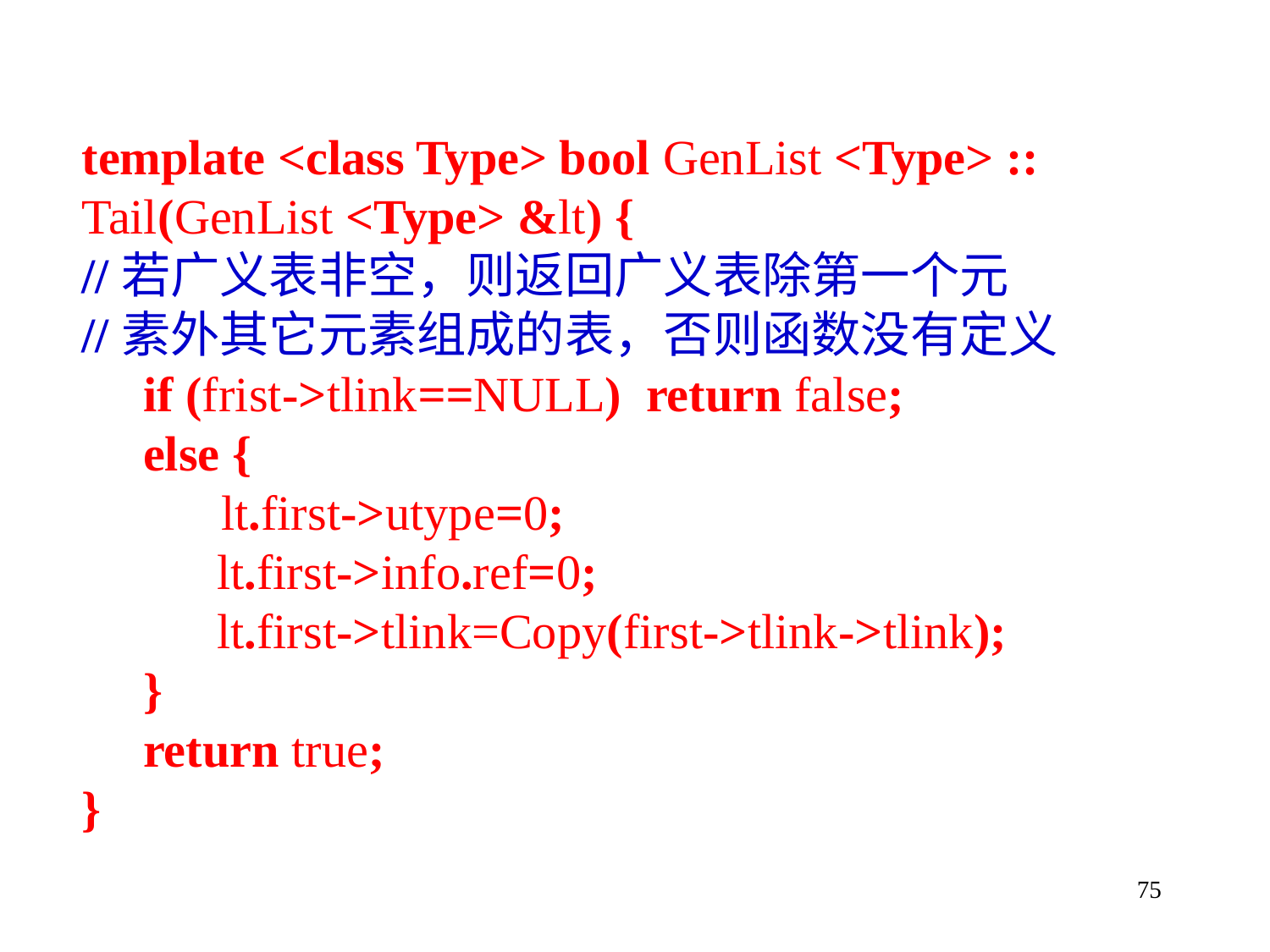

template <class Type> bool GenList <Type> ::
Tail(GenList <Type> &lt) {
//若广义表非空，则返回广义表除第一个元
//素外其它元素组成的表，否则函数没有定义
     if (frist->tlink==NULL)  return false;
     else {
	 lt.first->utype=0;
           lt.first->info.ref=0;
           lt.first->tlink=Copy(first->tlink->tlink);
     }
     return true;
}
75